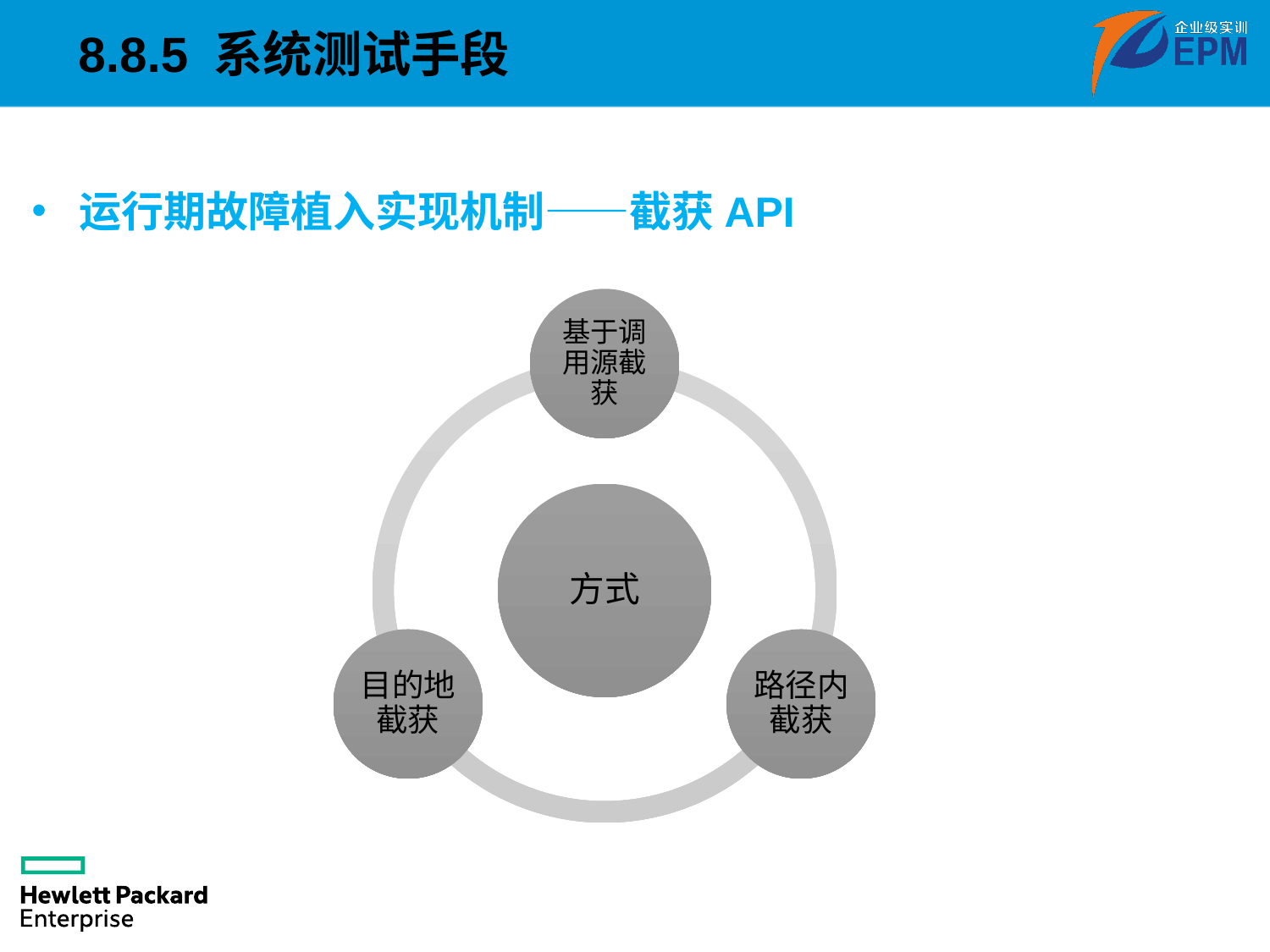

8.8.5 系统测试手段
运行期故障植入实现机制——截获API
方式
基于调用源截获
路径内
截获
目的地
截获